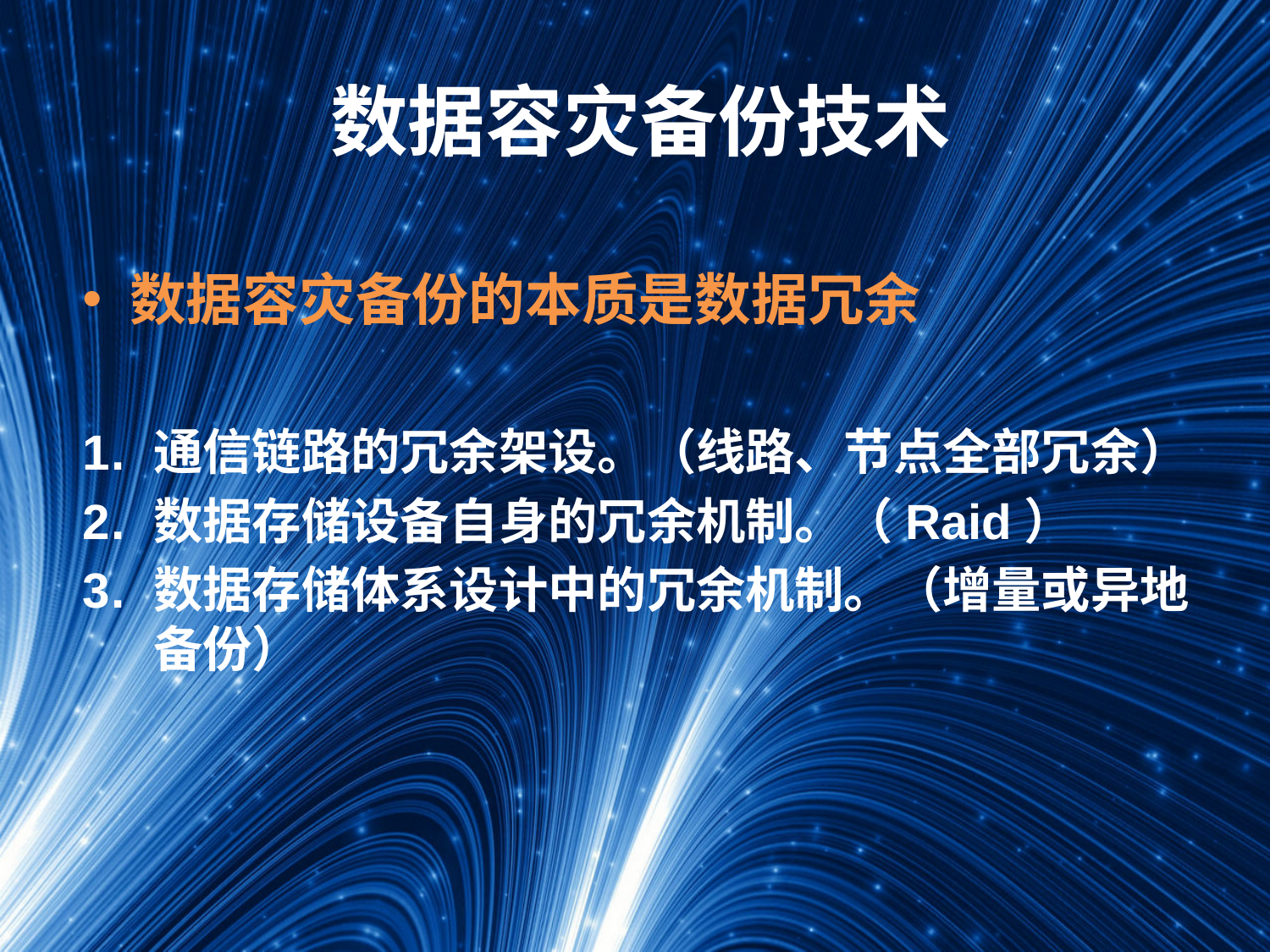

# 数据容灾备份技术
数据容灾备份的本质是数据冗余

通信链路的冗余架设。（线路、节点全部冗余）
数据存储设备自身的冗余机制。（Raid）
数据存储体系设计中的冗余机制。（增量或异地备份）